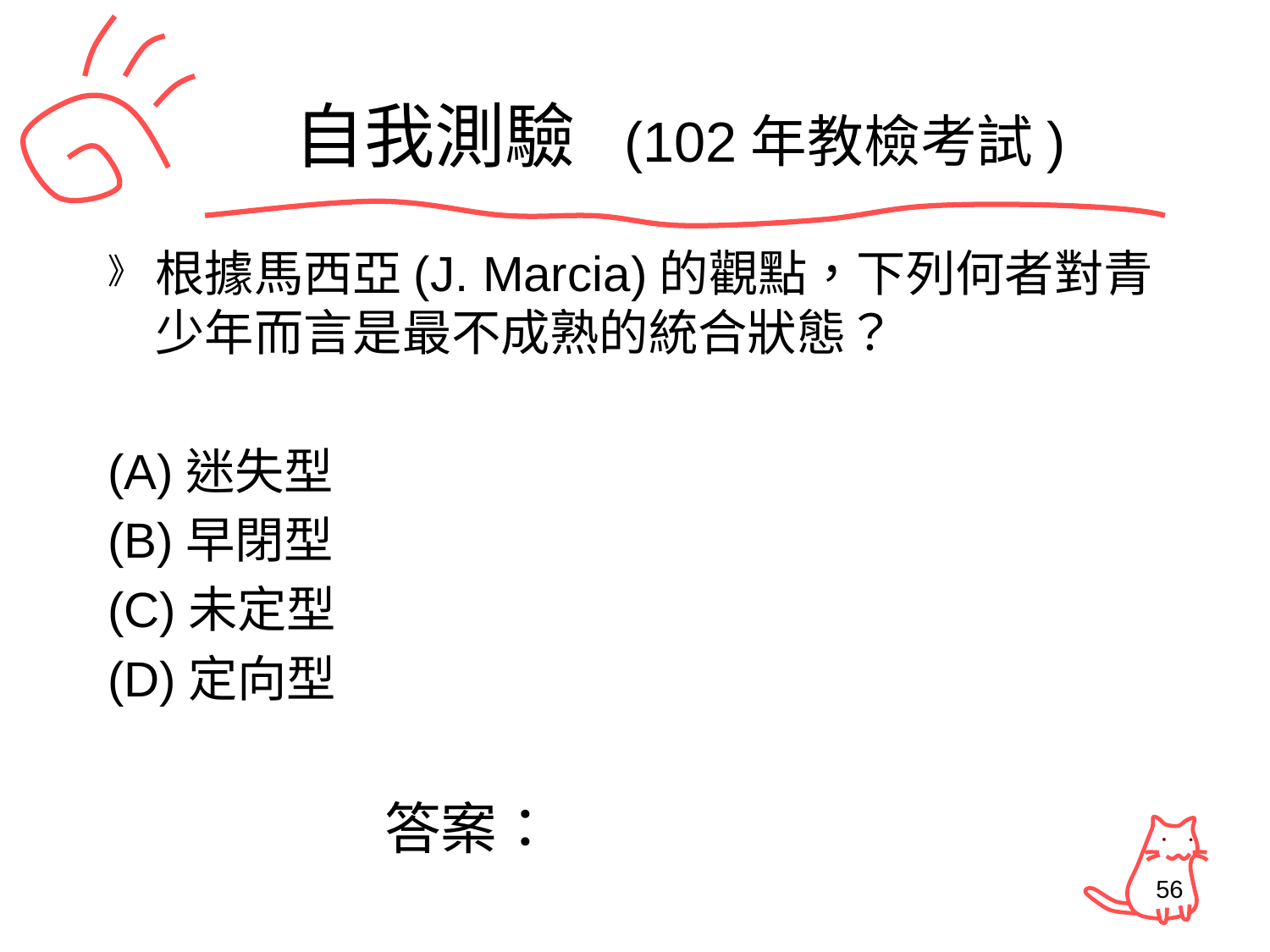

# 自我測驗  (102年教檢考試)
根據馬西亞(J. Marcia)的觀點，下列何者對青少年而言是最不成熟的統合狀態？

(A)迷失型
(B)早閉型
(C)未定型
(D)定向型

答案：
56